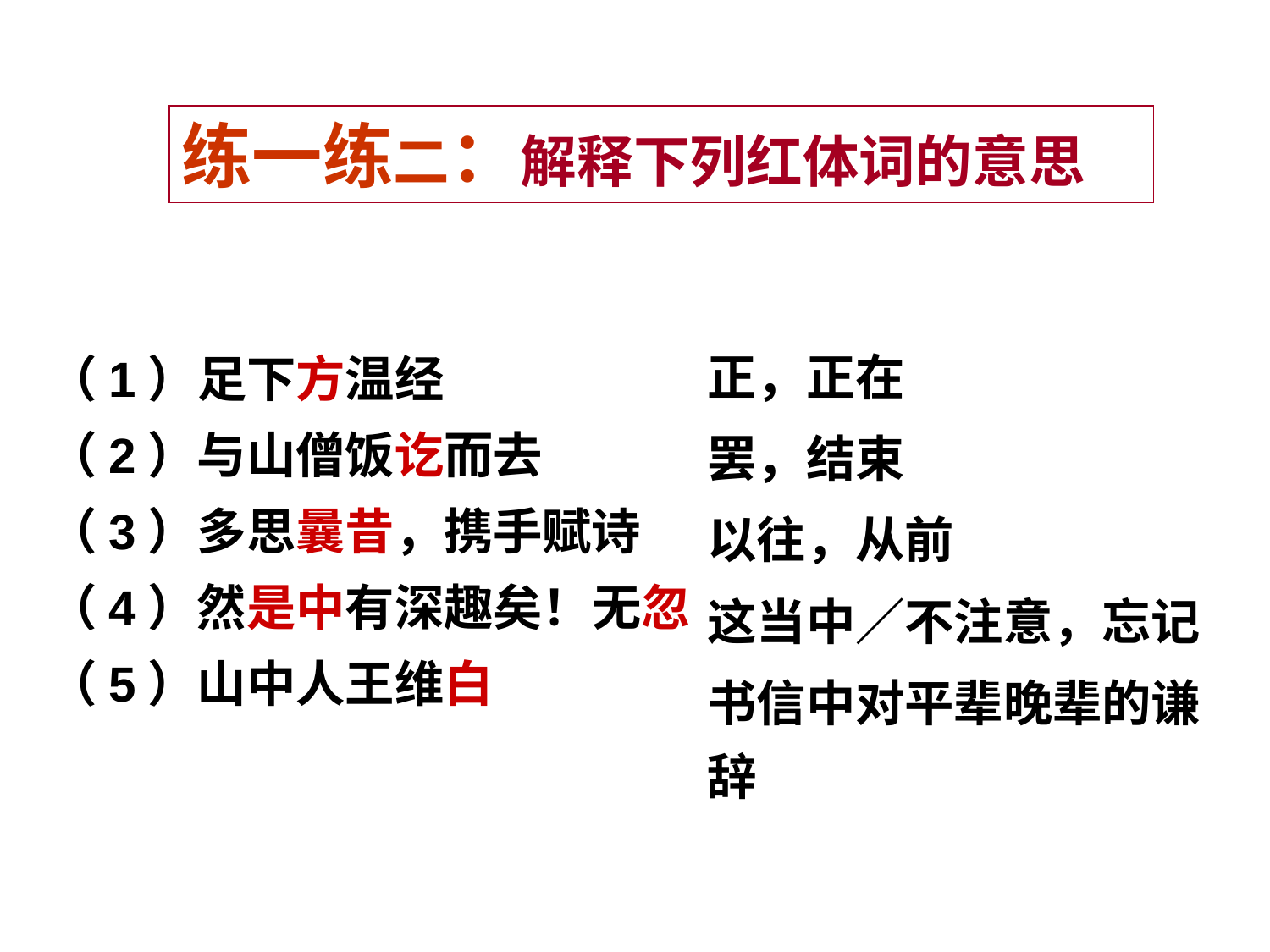

练一练二：解释下列红体词的意思

（1）足下方温经
（2）与山僧饭讫而去
（3）多思曩昔，携手赋诗
（4）然是中有深趣矣！无忽
（5）山中人王维白
正，正在
罢，结束
以往，从前
这当中／不注意，忘记
书信中对平辈晚辈的谦辞